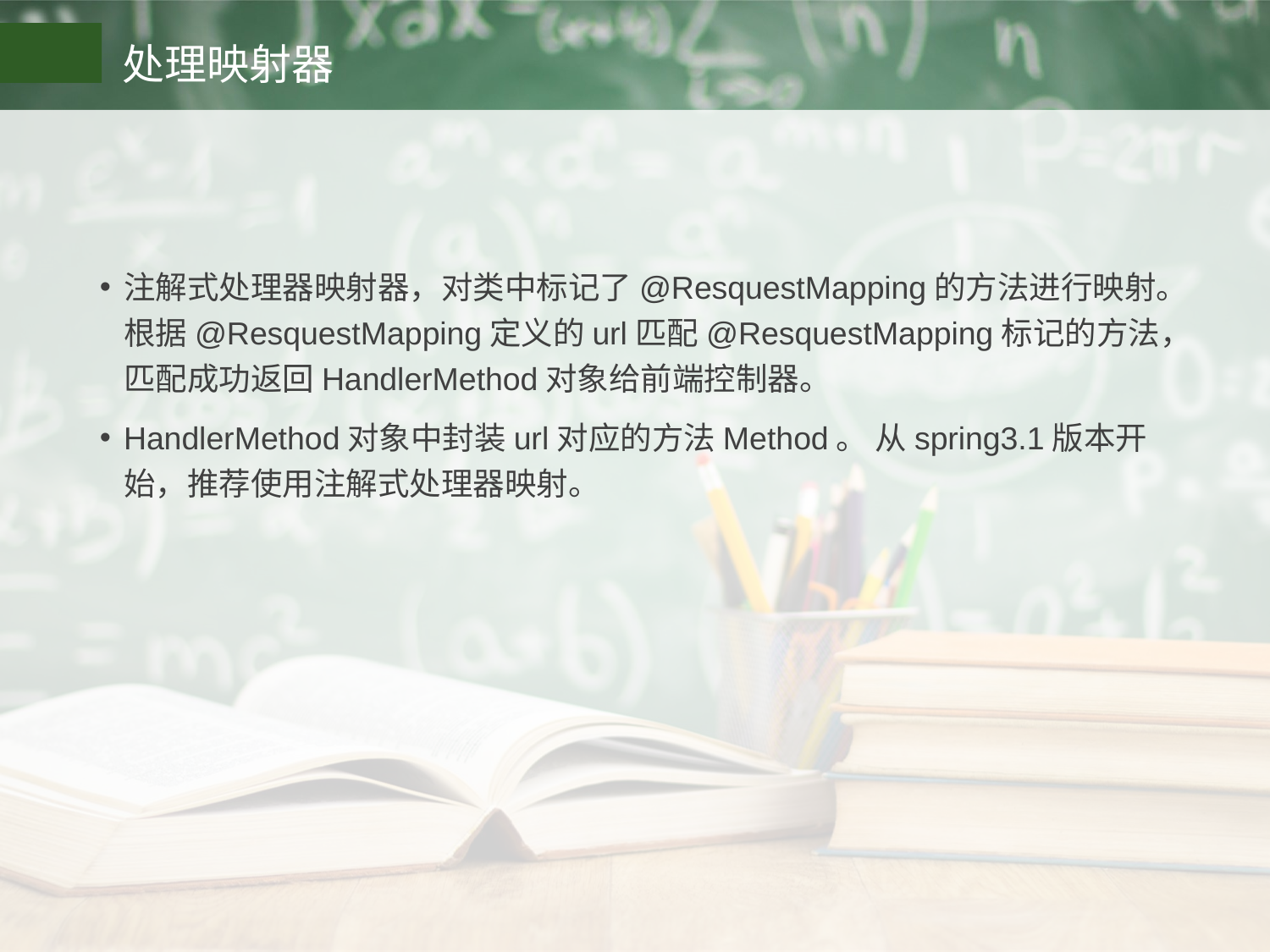

# 处理映射器
注解式处理器映射器，对类中标记了@ResquestMapping的方法进行映射。根据@ResquestMapping定义的url匹配@ResquestMapping标记的方法，匹配成功返回HandlerMethod对象给前端控制器。
HandlerMethod对象中封装url对应的方法Method。 从spring3.1版本开始，推荐使用注解式处理器映射。